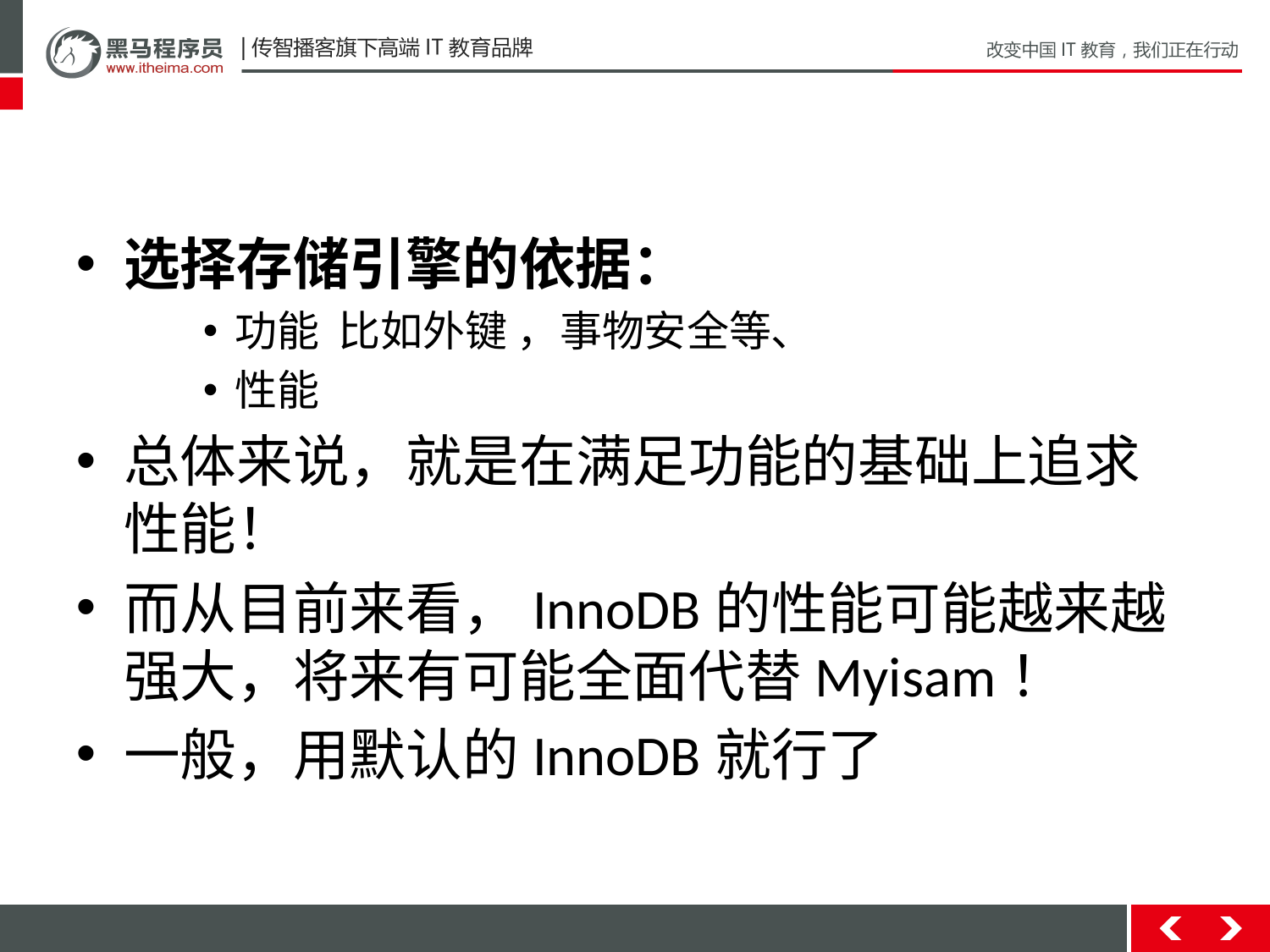

#
选择存储引擎的依据：
功能  比如外键 ，事物安全等、
性能
总体来说，就是在满足功能的基础上追求性能！
而从目前来看，InnoDB的性能可能越来越强大，将来有可能全面代替Myisam！
一般，用默认的InnoDB就行了